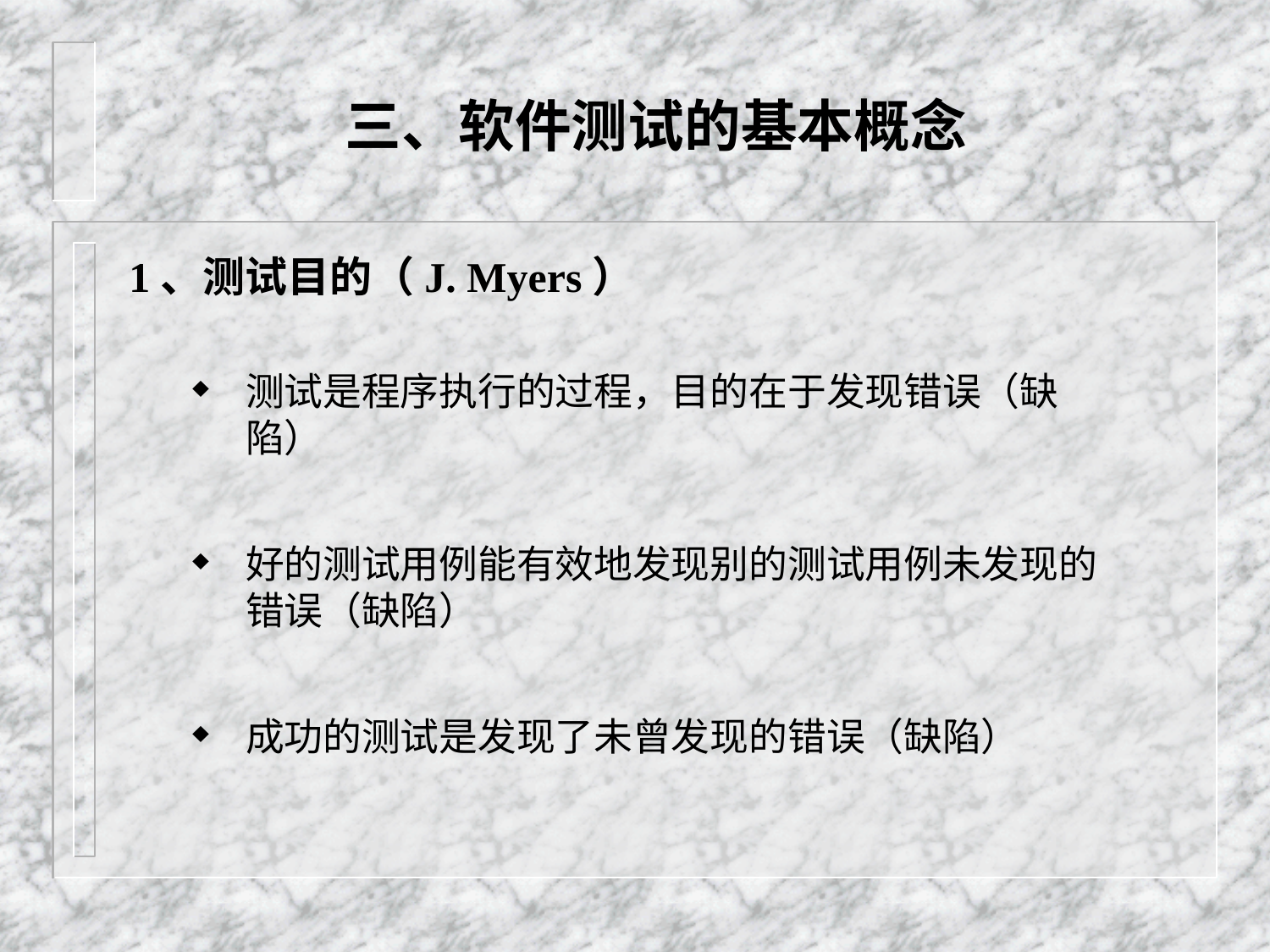

# 三、软件测试的基本概念
1、测试目的（J. Myers）

测试是程序执行的过程，目的在于发现错误（缺陷）

好的测试用例能有效地发现别的测试用例未发现的错误（缺陷）

成功的测试是发现了未曾发现的错误（缺陷）